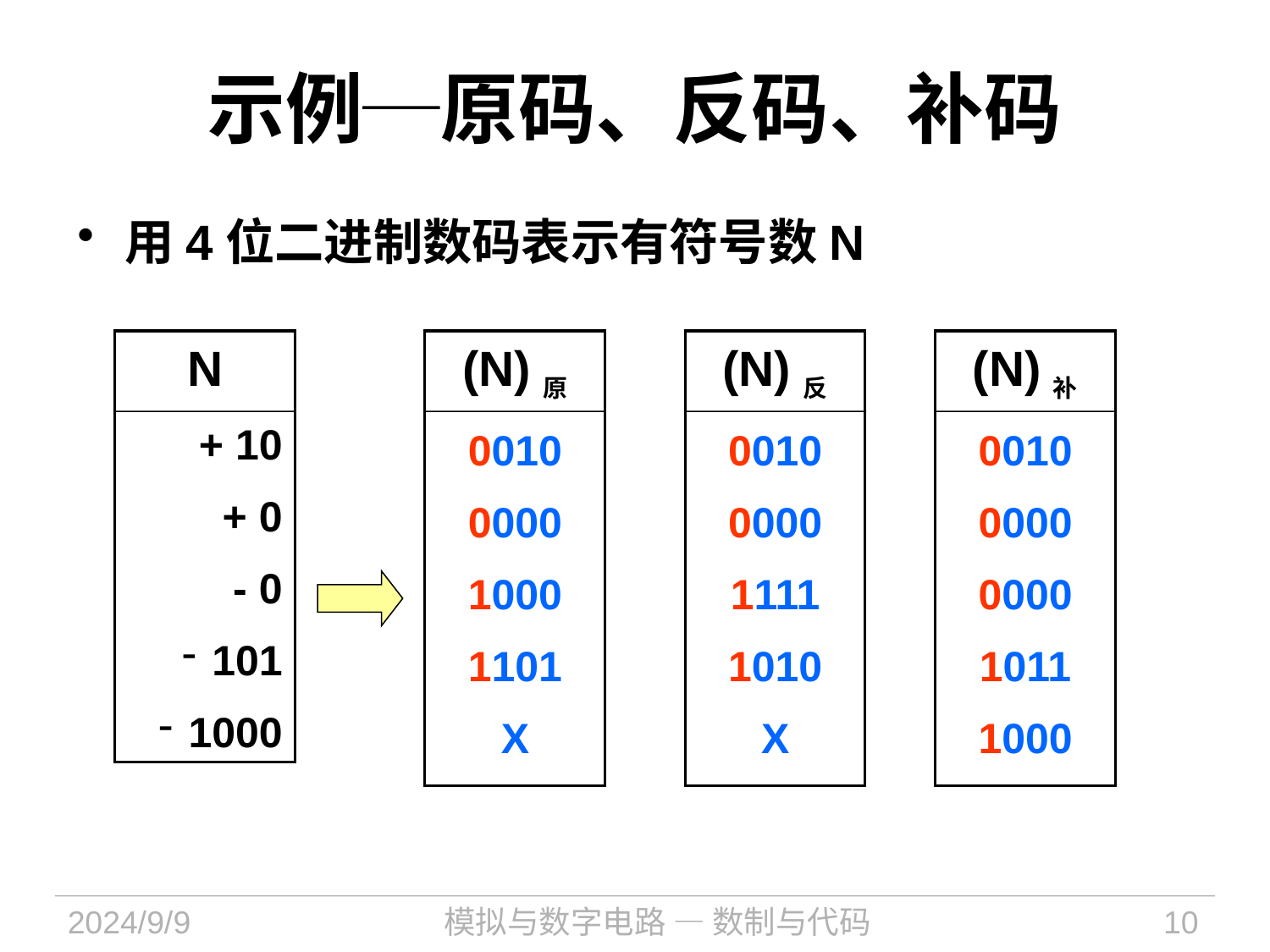

# 示例─原码、反码、补码
用4位二进制数码表示有符号数N
N
+ 10
+ 0
- 0
101
1000
(N)原

(N)反

(N)补

0010
0000
1000
1101
X
0010
0000
1111
1010
X
0010
0000
0000
1011
1000

2024/9/9
模拟与数字电路 — 数制与代码
10